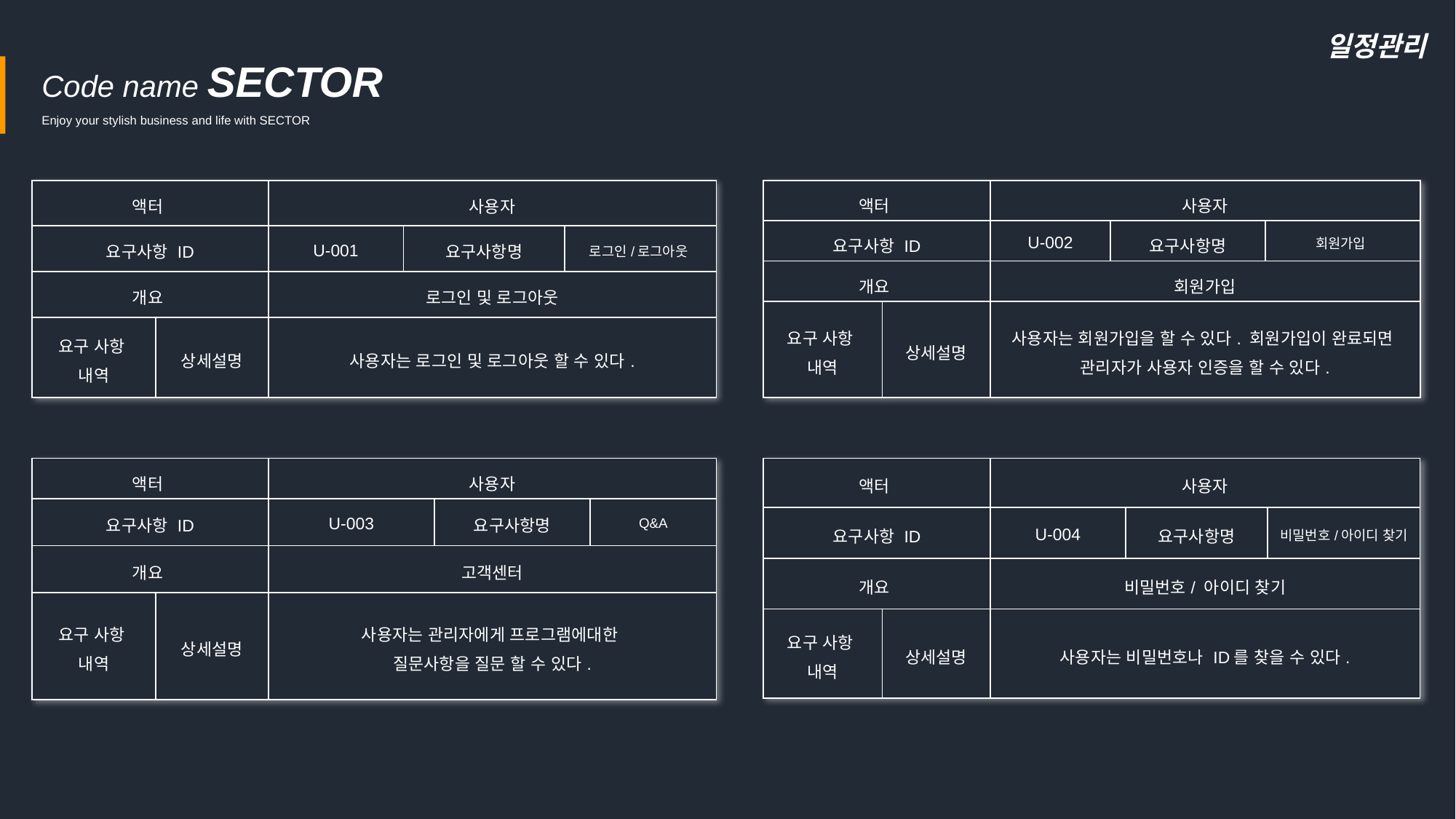

Code name SECTOR
Enjoy your stylish business and life with SECTOR
일정관리

| 액터 |  | 사용자 |  |  |
| --- | --- | --- | --- | --- |
| 요구사항 ID |  | U-001 | 요구사항명 | 로그인/로그아웃 |
| 개요 |  | 로그인 및 로그아웃 |  |  |
| 요구 사항 내역 | 상세설명 | 사용자는 로그인 및 로그아웃 할 수 있다. |  |  |
| 액터 |  | 사용자 |  |  |
| --- | --- | --- | --- | --- |
| 요구사항 ID |  | U-002 | 요구사항명 | 회원가입 |
| 개요 |  | 회원가입 |  |  |
| 요구 사항 내역 | 상세설명 | 사용자는 회원가입을 할 수 있다. 회원가입이 완료되면 관리자가 사용자 인증을 할 수 있다. |  |  |
| 액터 |  | 사용자 |  |  |
| --- | --- | --- | --- | --- |
| 요구사항 ID |  | U-003 | 요구사항명 | Q&A |
| 개요 |  | 고객센터 |  |  |
| 요구 사항 내역 | 상세설명 | 사용자는 관리자에게 프로그램에대한 질문사항을 질문 할 수 있다. |  |  |
| 액터 |  | 사용자 |  |  |
| --- | --- | --- | --- | --- |
| 요구사항 ID |  | U-004 | 요구사항명 | 비밀번호/아이디 찾기 |
| 개요 |  | 비밀번호/ 아이디 찾기 |  |  |
| 요구 사항 내역 | 상세설명 | 사용자는 비밀번호나 ID를 찾을 수 있다. |  |  |